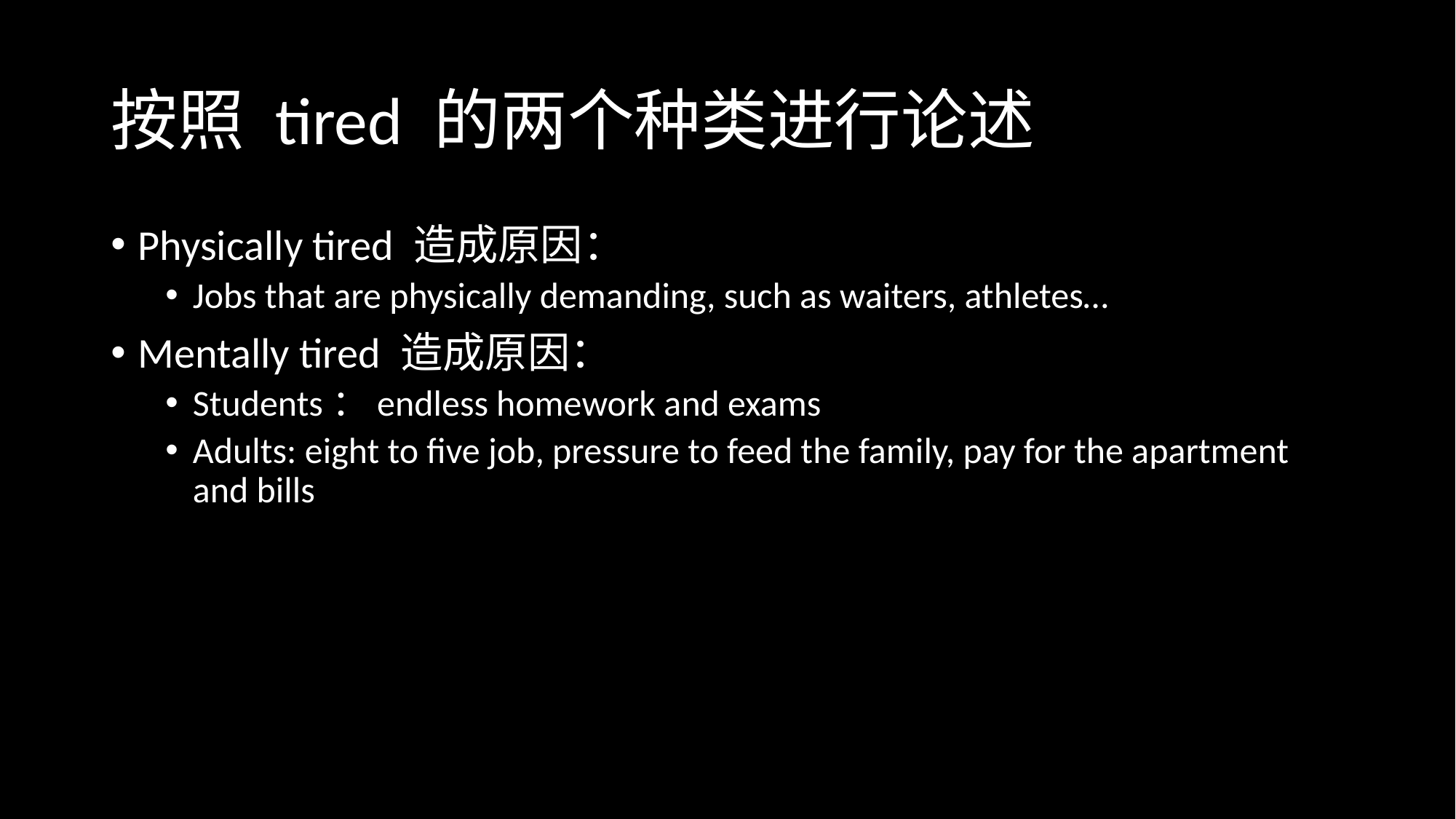

# 按照 tired 的两个种类进行论述
Physically tired 造成原因：
Jobs that are physically demanding, such as waiters, athletes…
Mentally tired 造成原因：
Students：endless homework and exams
Adults: eight to five job, pressure to feed the family, pay for the apartment and bills